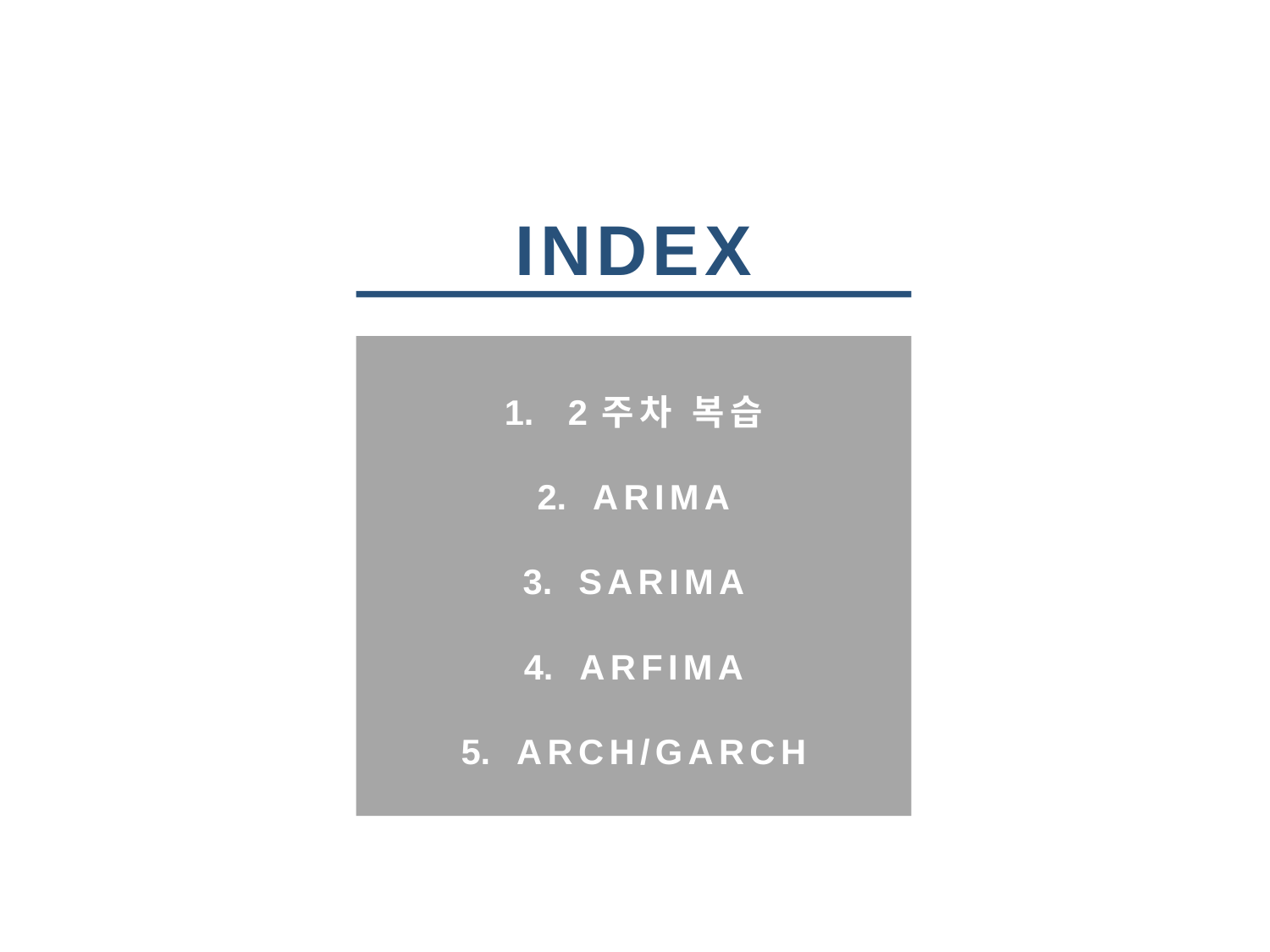

INDEX

2주차 복습
ARIMA
SARIMA
ARFIMA
ARCH/GARCH